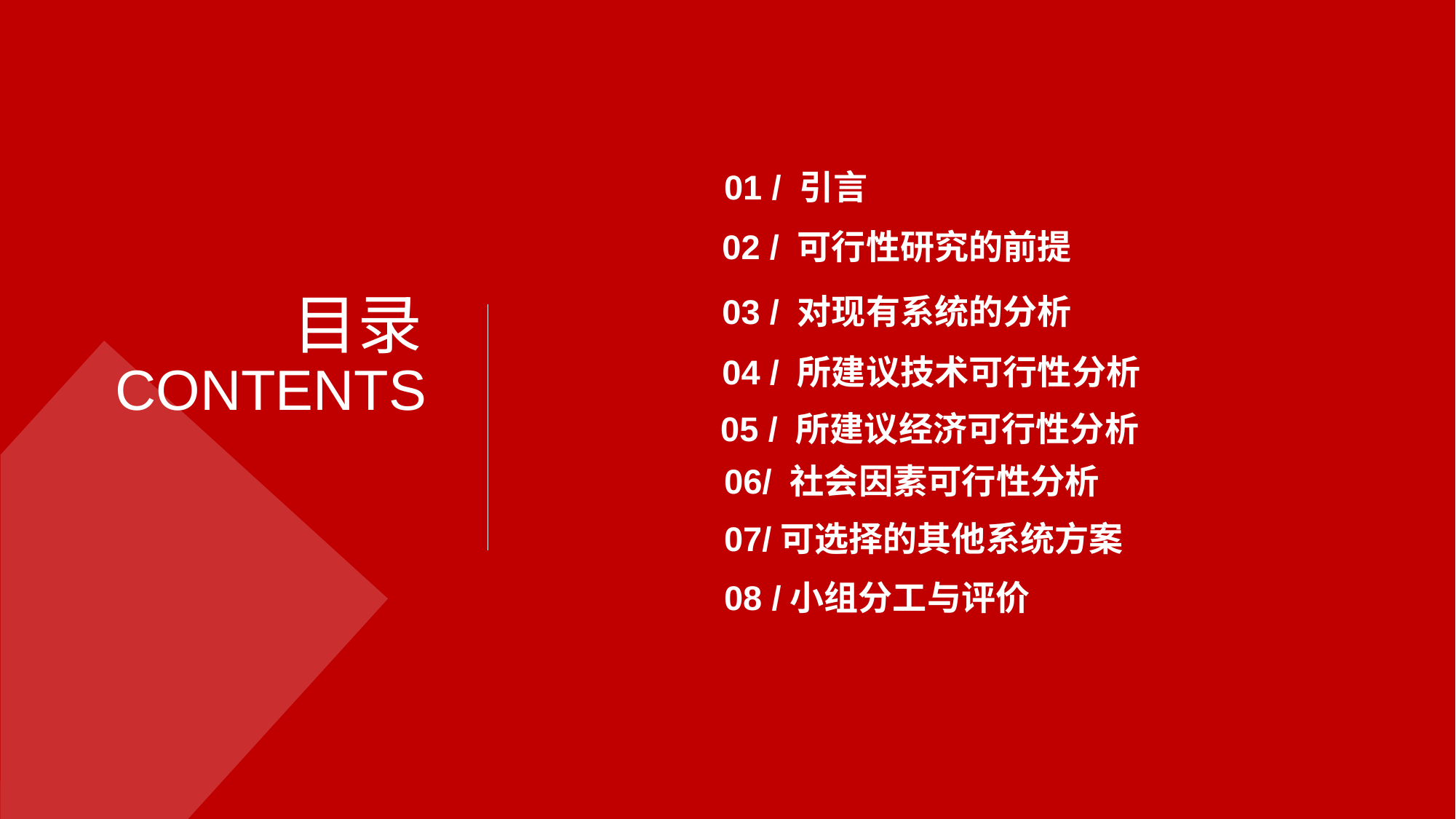

01 / 引言
02 / 可行性研究的前提
目录
CONTENTS
03 / 对现有系统的分析
04 / 所建议技术可行性分析
05 / 所建议经济可行性分析

06/ 社会因素可行性分析
07/可选择的其他系统方案
08 /小组分工与评价